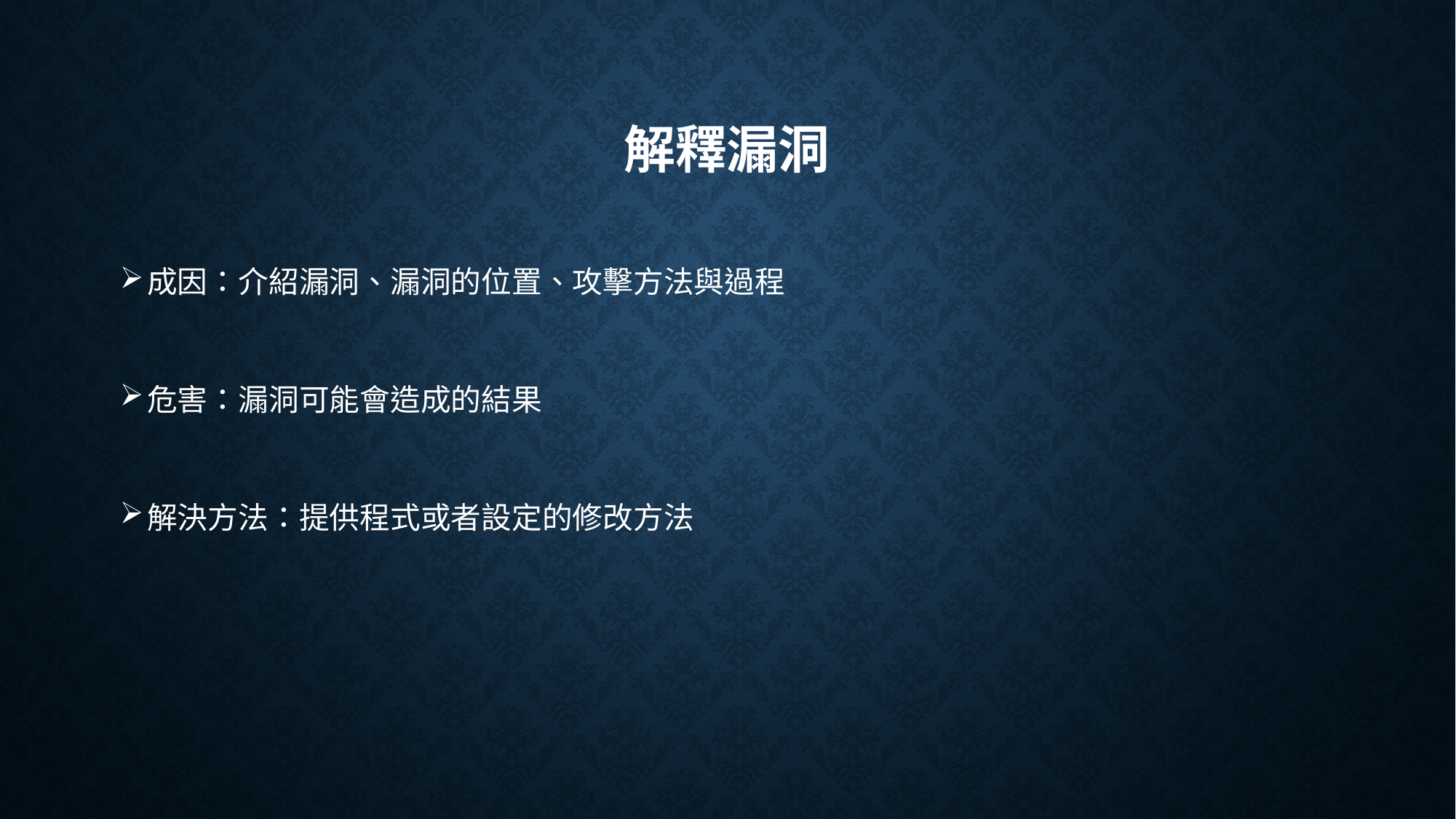

# 解釋漏洞
成因：介紹漏洞、漏洞的位置、攻擊方法與過程

危害：漏洞可能會造成的結果

解決方法：提供程式或者設定的修改方法